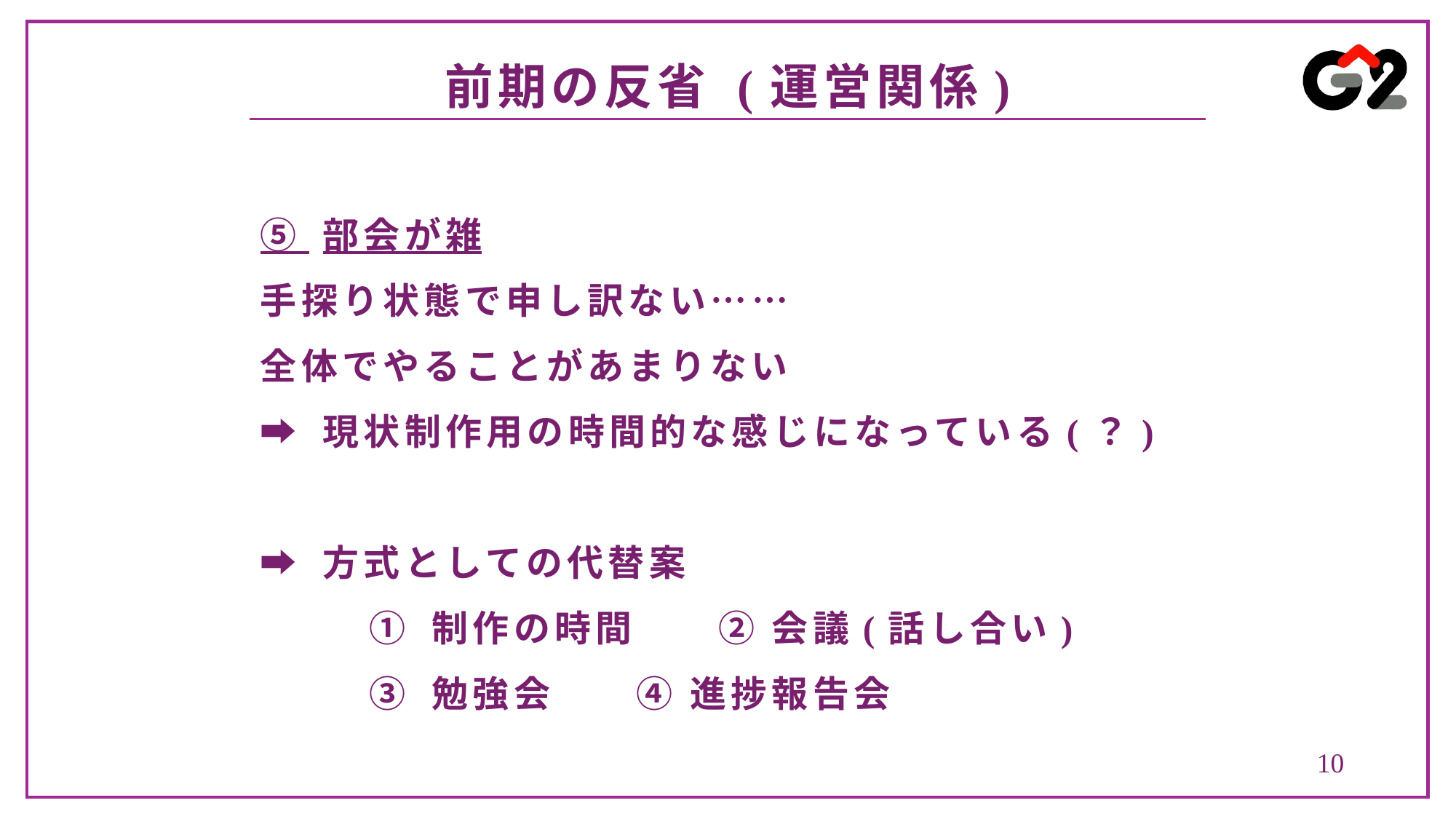

前期の反省 (運営関係)
⑤ 部会が雑
手探り状態で申し訳ない……
全体でやることがあまりない
➡ 現状制作用の時間的な感じになっている(？)

➡ 方式としての代替案
	① 制作の時間　　② 会議(話し合い)
	③ 勉強会　　④ 進捗報告会
10